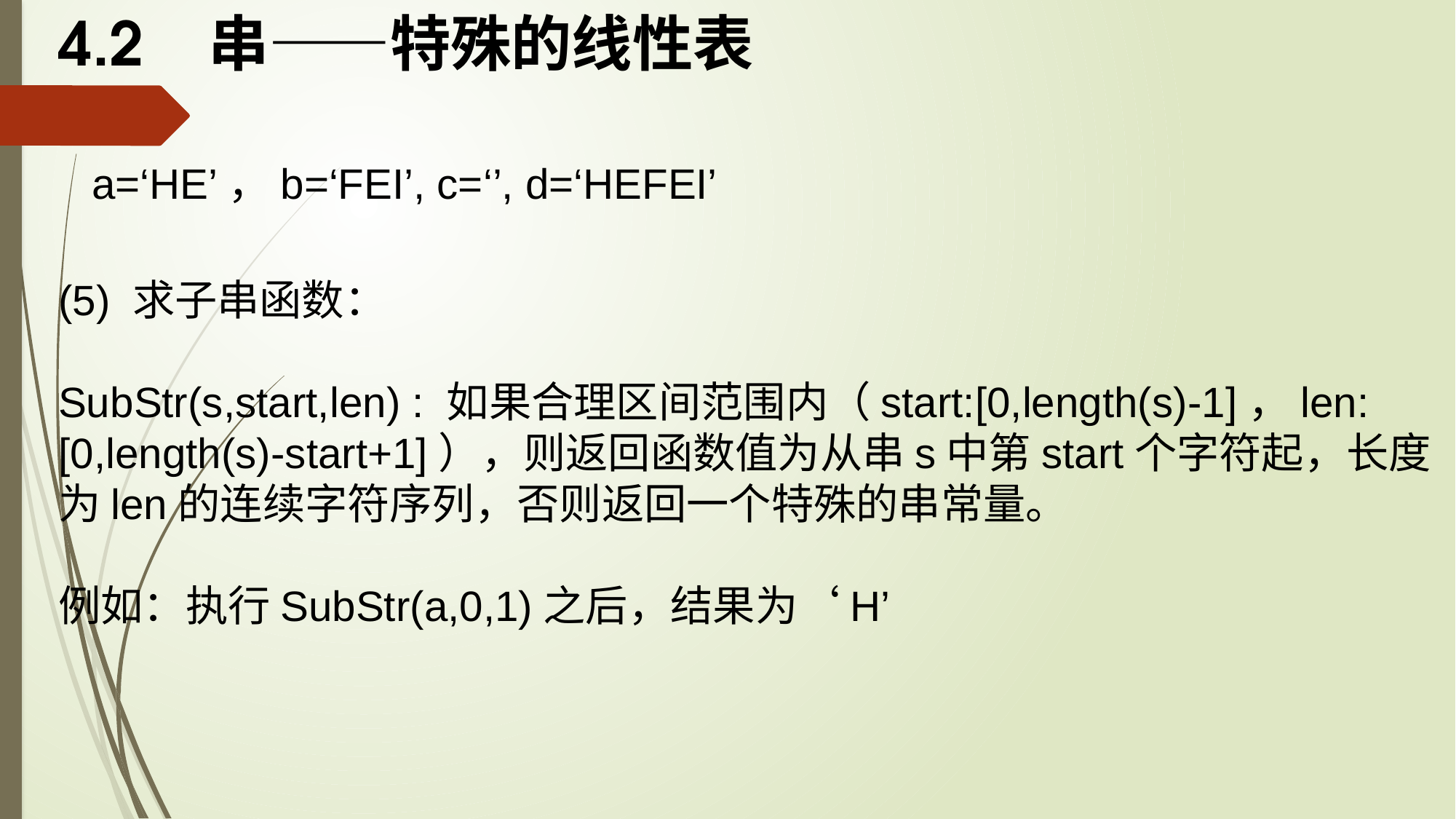

# 4.2   串——特殊的线性表
a=‘HE’，b=‘FEI’, c=‘’, d=‘HEFEI’
(5) 求子串函数：

SubStr(s,start,len) : 如果合理区间范围内（start:[0,length(s)-1]，len:[0,length(s)-start+1]），则返回函数值为从串s中第start个字符起，长度为len的连续字符序列，否则返回一个特殊的串常量。

例如：执行SubStr(a,0,1)之后，结果为‘H’